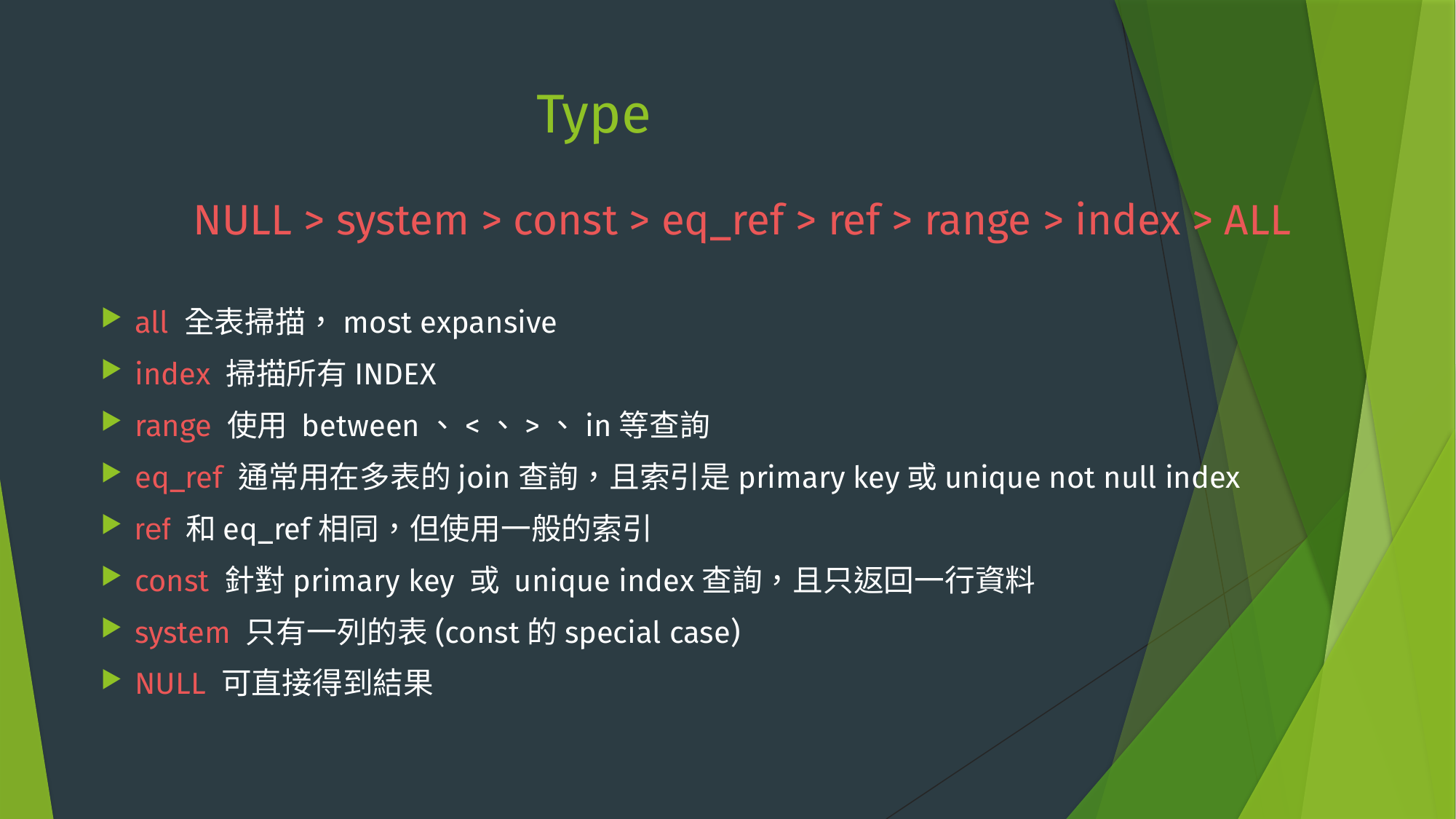

# Type
NULL > system > const > eq_ref > ref > range > index > ALL

all 全表掃描，most expansive
index 掃描所有INDEX
range 使用 between、<、>、in等查詢
eq_ref 通常用在多表的join查詢，且索引是primary key或unique not null index
ref 和eq_ref相同，但使用一般的索引
const 針對primary key 或 unique index查詢，且只返回一行資料
system 只有一列的表(const的special case)
NULL 可直接得到結果